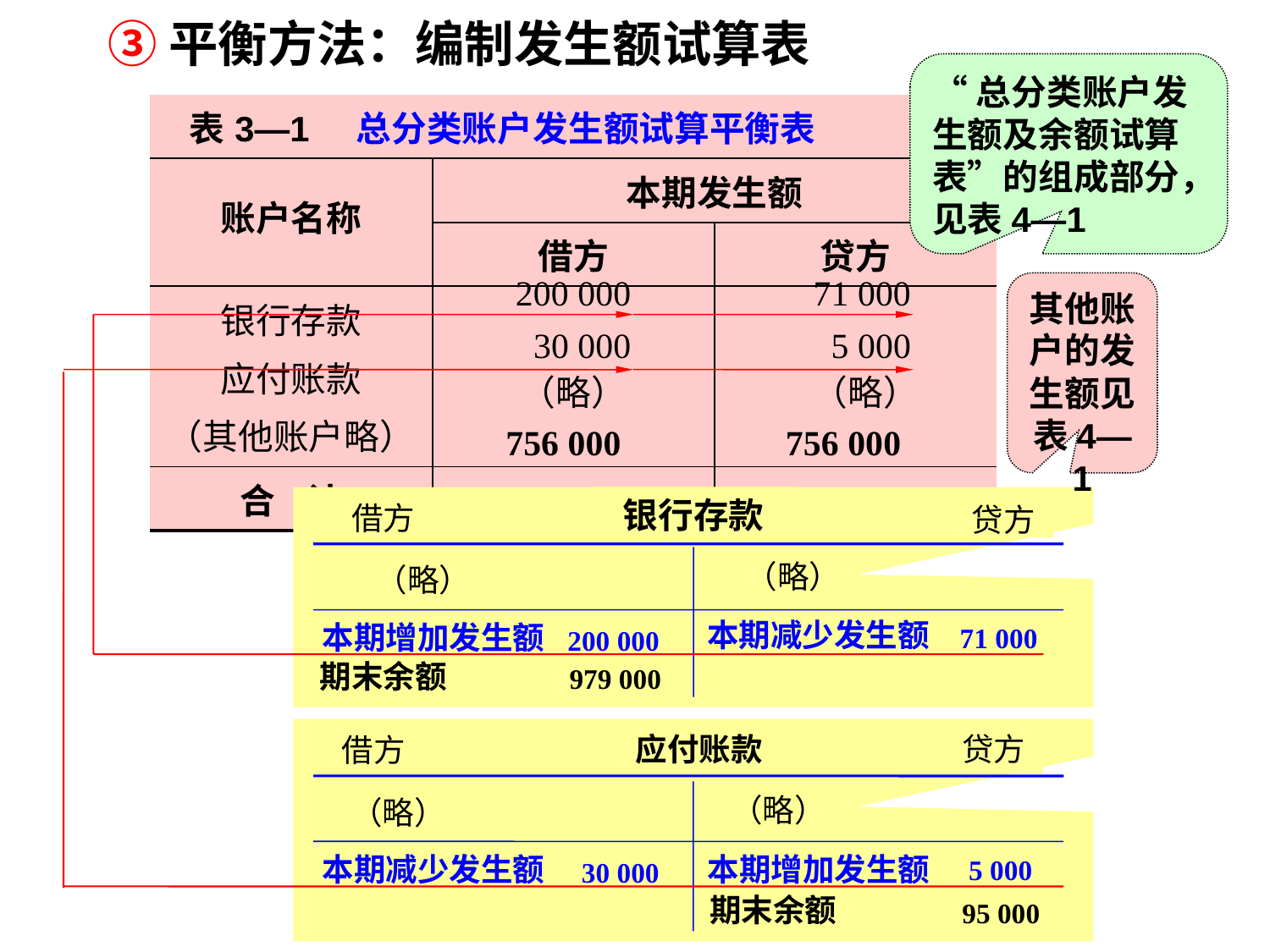

③平衡方法：编制发生额试算表
“总分类账户发生额及余额试算表”的组成部分，见表4—1

200 000
  71 000

（略）
  （略）
其他账户的发生额见表4—1

756 000
756 000

银行存款
借方
贷方

（略）
（略）
本期减少发生额
本期增加发生额

 71 000
200 000
期末余额
  979 000

贷方
应付账款
借方

  （略）
  （略）
本期减少发生额

本期增加发生额
   5 000
  30 000
期末余额
     95 000

| 表3—1 总分类账户发生额试算平衡表 |  |  |
| --- | --- | --- |
| 账户名称 | 本期发生额 |  |
|  | 借方 | 贷方 |
| 银行存款 应付账款 （其他账户略） |  |  |
| 合 计 |  |  |
  30 000
    5 000

49